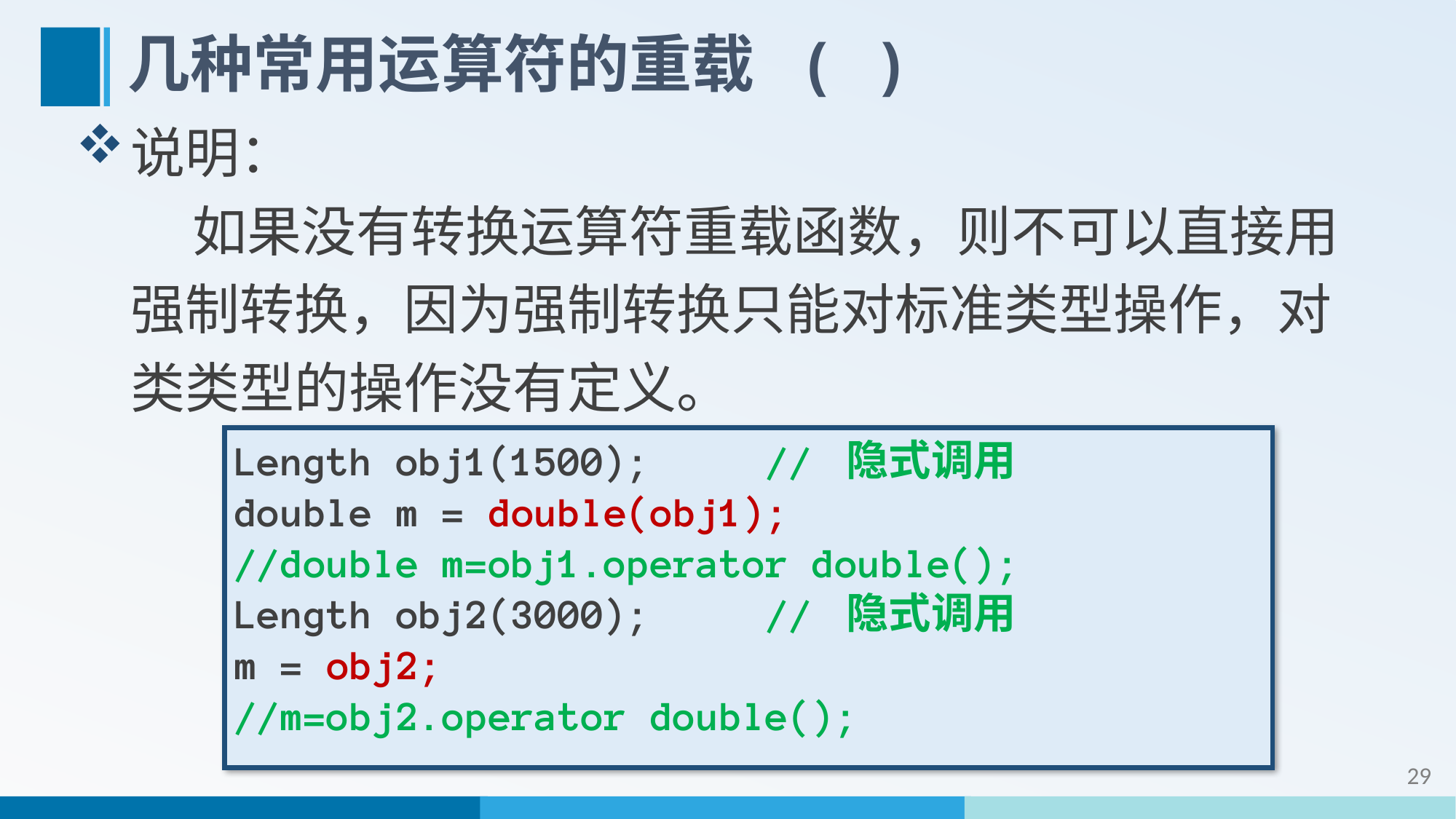

# 几种常用运算符的重载  ( )
说明：
    如果没有转换运算符重载函数，则不可以直接用强制转换，因为强制转换只能对标准类型操作，对类类型的操作没有定义。

Length obj1(1500);     // 隐式调用
double m = double(obj1);
//double m=obj1.operator double();
Length obj2(3000);     // 隐式调用
m = obj2;
//m=obj2.operator double();